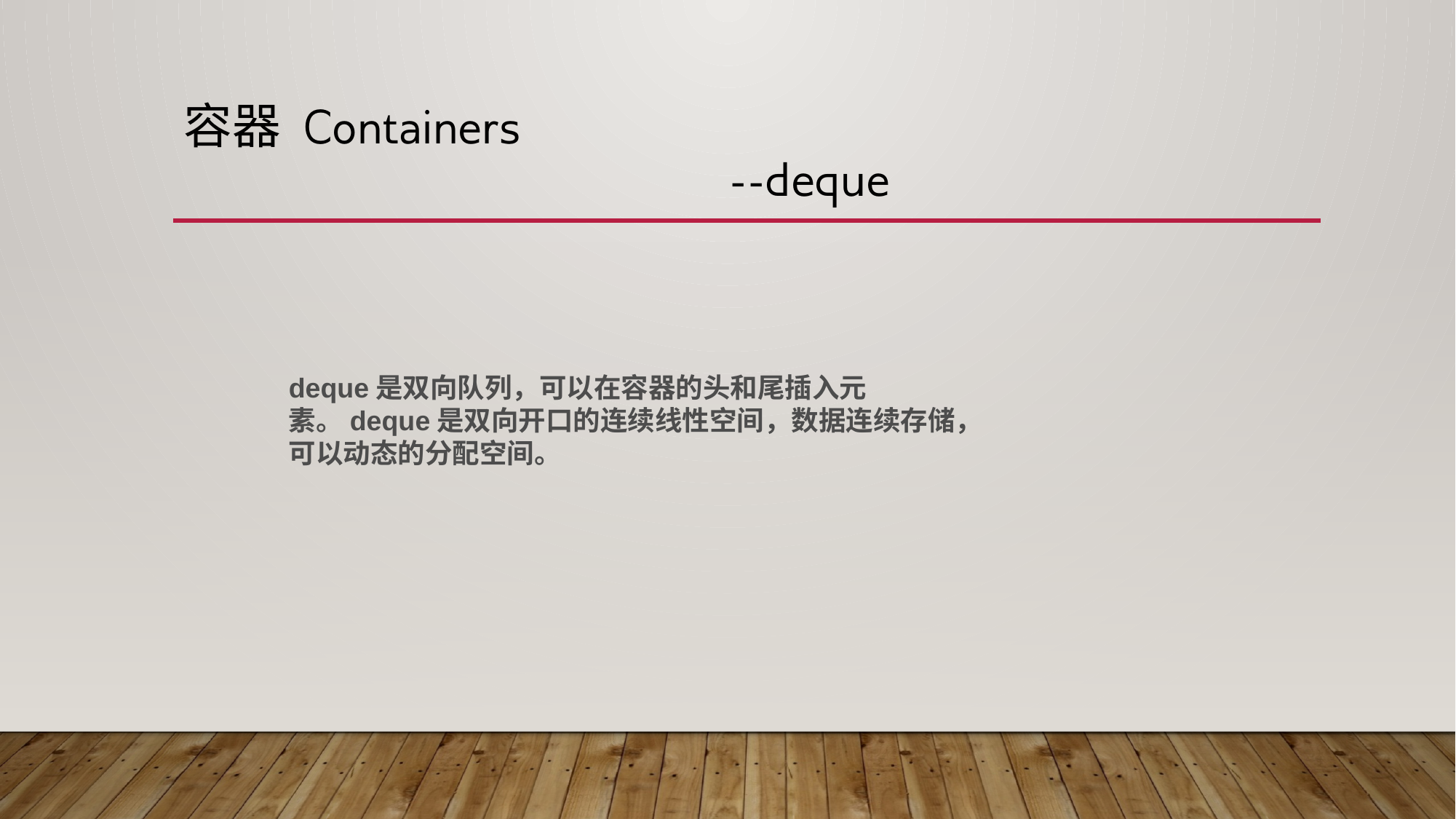

# 容器 Containers --deque
deque是双向队列，可以在容器的头和尾插入元素。deque是双向开口的连续线性空间，数据连续存储，可以动态的分配空间。